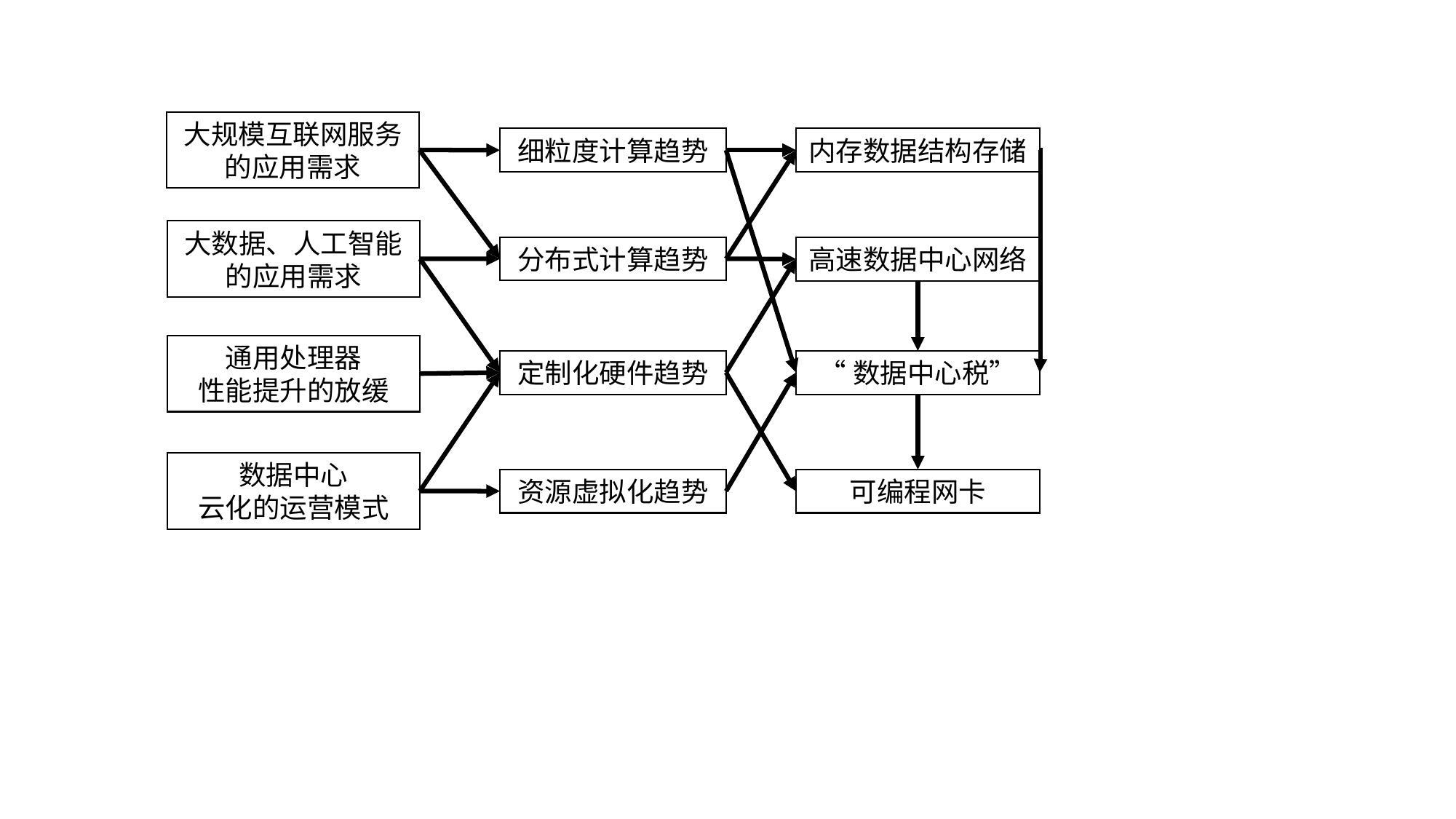

大规模互联网服务的应用需求
内存数据结构存储
细粒度计算趋势
大数据、人工智能的应用需求
分布式计算趋势
高速数据中心网络
通用处理器
性能提升的放缓
定制化硬件趋势
“数据中心税”
数据中心
云化的运营模式
可编程网卡
资源虚拟化趋势